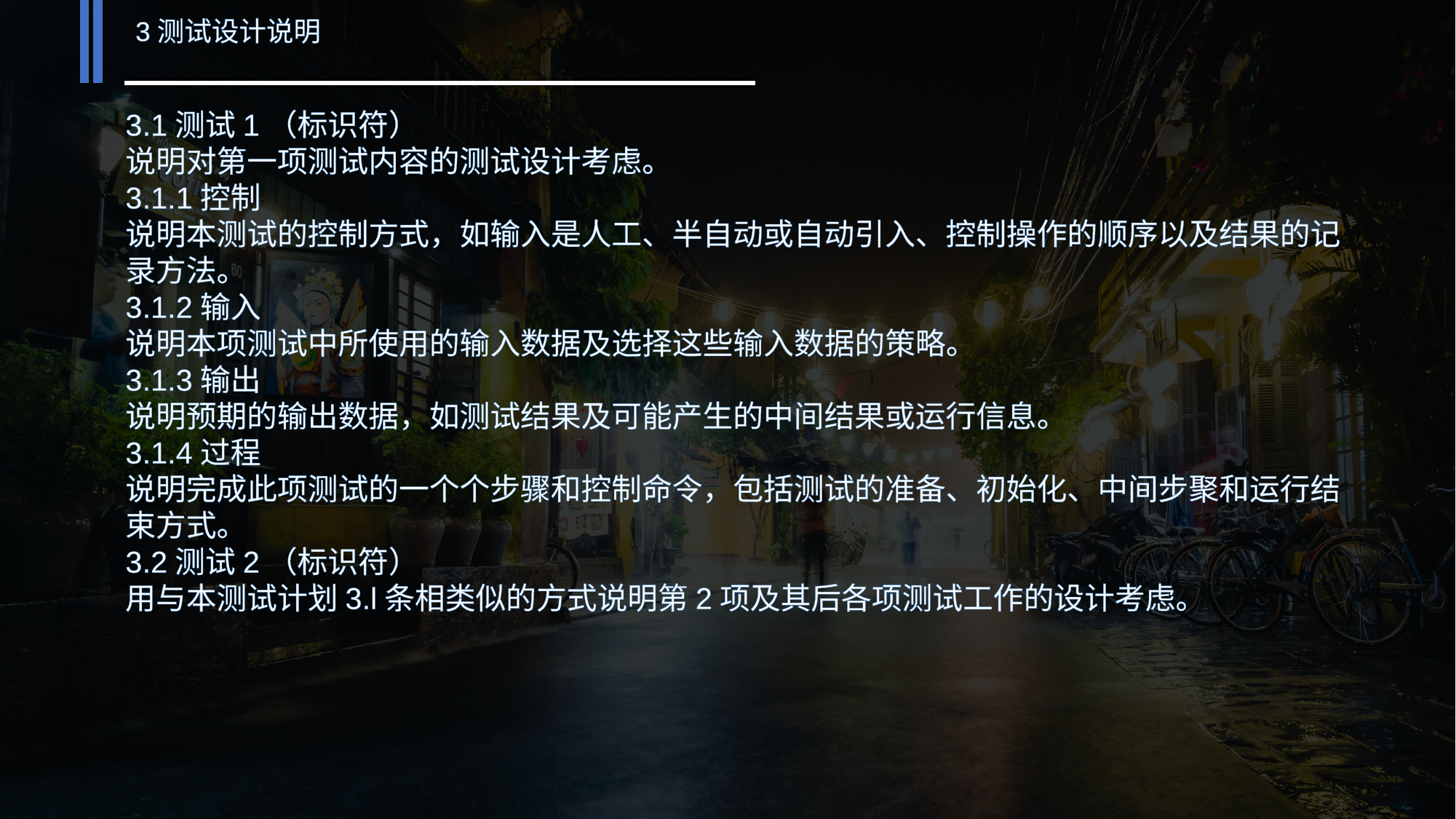

3测试设计说明
3.1测试1（标识符）
说明对第一项测试内容的测试设计考虑。
3.1.1控制
说明本测试的控制方式，如输入是人工、半自动或自动引入、控制操作的顺序以及结果的记录方法。
3.1.2输入
说明本项测试中所使用的输入数据及选择这些输入数据的策略。
3.1.3输出
说明预期的输出数据，如测试结果及可能产生的中间结果或运行信息。
3.1.4过程
说明完成此项测试的一个个步骤和控制命令，包括测试的准备、初始化、中间步聚和运行结束方式。
3.2测试2（标识符）
用与本测试计划3.l条相类似的方式说明第2项及其后各项测试工作的设计考虑。